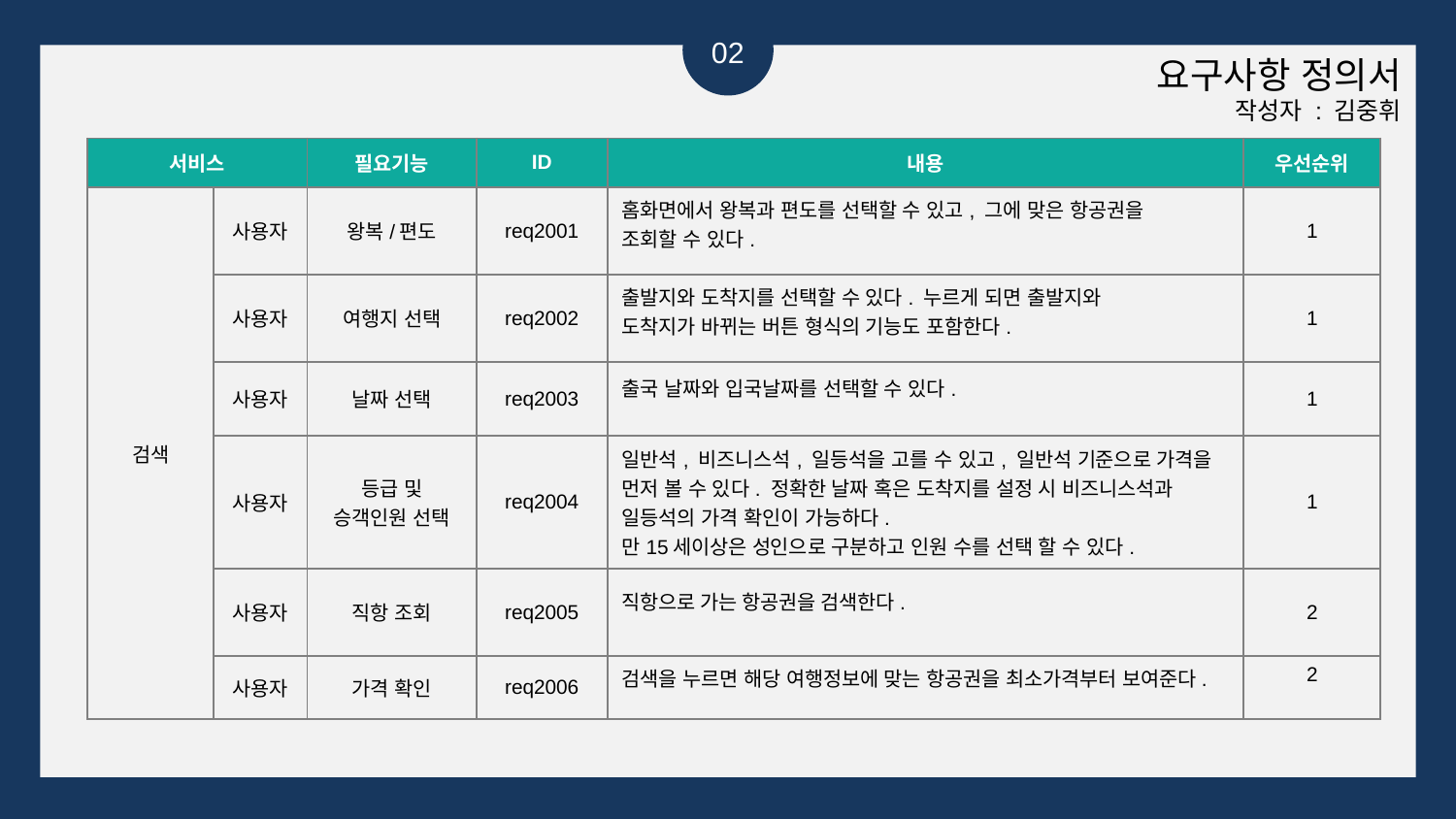

02
요구사항 정의서
작성자 : 김중휘

| 서비스 |  | 필요기능 | ID | 내용 | 우선순위 |
| --- | --- | --- | --- | --- | --- |
| 검색 | 사용자 | 왕복/편도 | req2001 | 홈화면에서 왕복과 편도를 선택할 수 있고, 그에 맞은 항공권을  조회할 수 있다. | 1 |
|  | 사용자 | 여행지 선택 | req2002 | 출발지와 도착지를 선택할 수 있다. 누르게 되면 출발지와 도착지가 바뀌는 버튼 형식의 기능도 포함한다. | 1 |
|  | 사용자 | 날짜 선택 | req2003 | 출국 날짜와 입국날짜를 선택할 수 있다. | 1 |
|  | 사용자 | 등급 및 승객인원 선택 | req2004 | 일반석, 비즈니스석, 일등석을 고를 수 있고, 일반석 기준으로 가격을 먼저 볼 수 있다. 정확한 날짜 혹은 도착지를 설정 시 비즈니스석과 일등석의 가격 확인이 가능하다. 만15세이상은 성인으로 구분하고 인원 수를 선택 할 수 있다. | 1 |
|  | 사용자 | 직항 조회 | req2005 | 직항으로 가는 항공권을 검색한다. | 2 |
|  | 사용자 | 가격 확인 | req2006 | 검색을 누르면 해당 여행정보에 맞는 항공권을 최소가격부터 보여준다. | 2 |